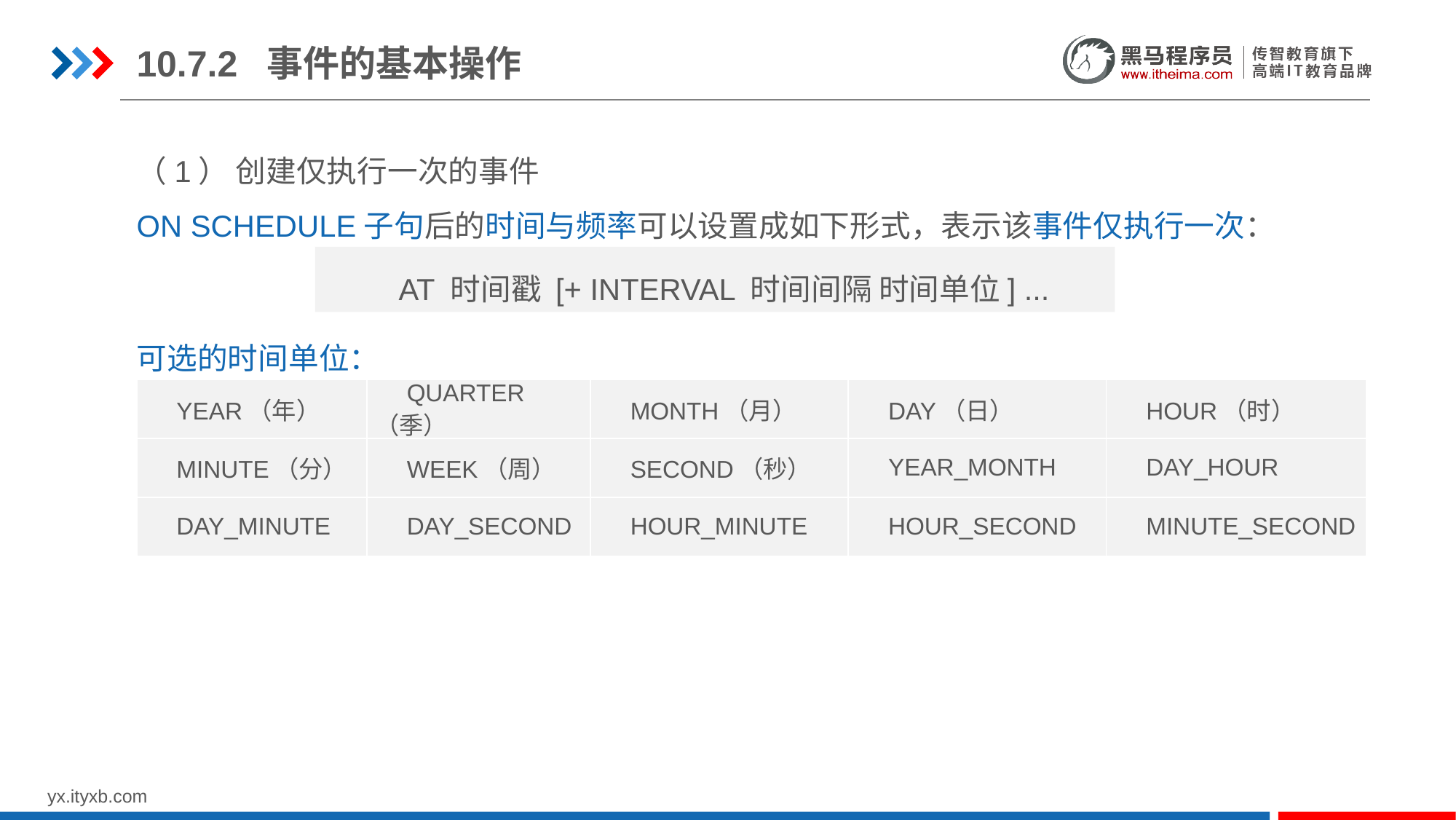

10.7.2  事件的基本操作
（1） 创建仅执行一次的事件
ON SCHEDULE子句后的时间与频率可以设置成如下形式，表示该事件仅执行一次：
AT 时间戳 [+ INTERVAL 时间间隔 时间单位] ...
可选的时间单位：
| YEAR（年） | QUARTER（季） | MONTH（月） | DAY（日） | HOUR（时） |
| --- | --- | --- | --- | --- |
| MINUTE（分） | WEEK（周） | SECOND（秒） | YEAR\_MONTH | DAY\_HOUR |
| DAY\_MINUTE | DAY\_SECOND | HOUR\_MINUTE | HOUR\_SECOND | MINUTE\_SECOND |